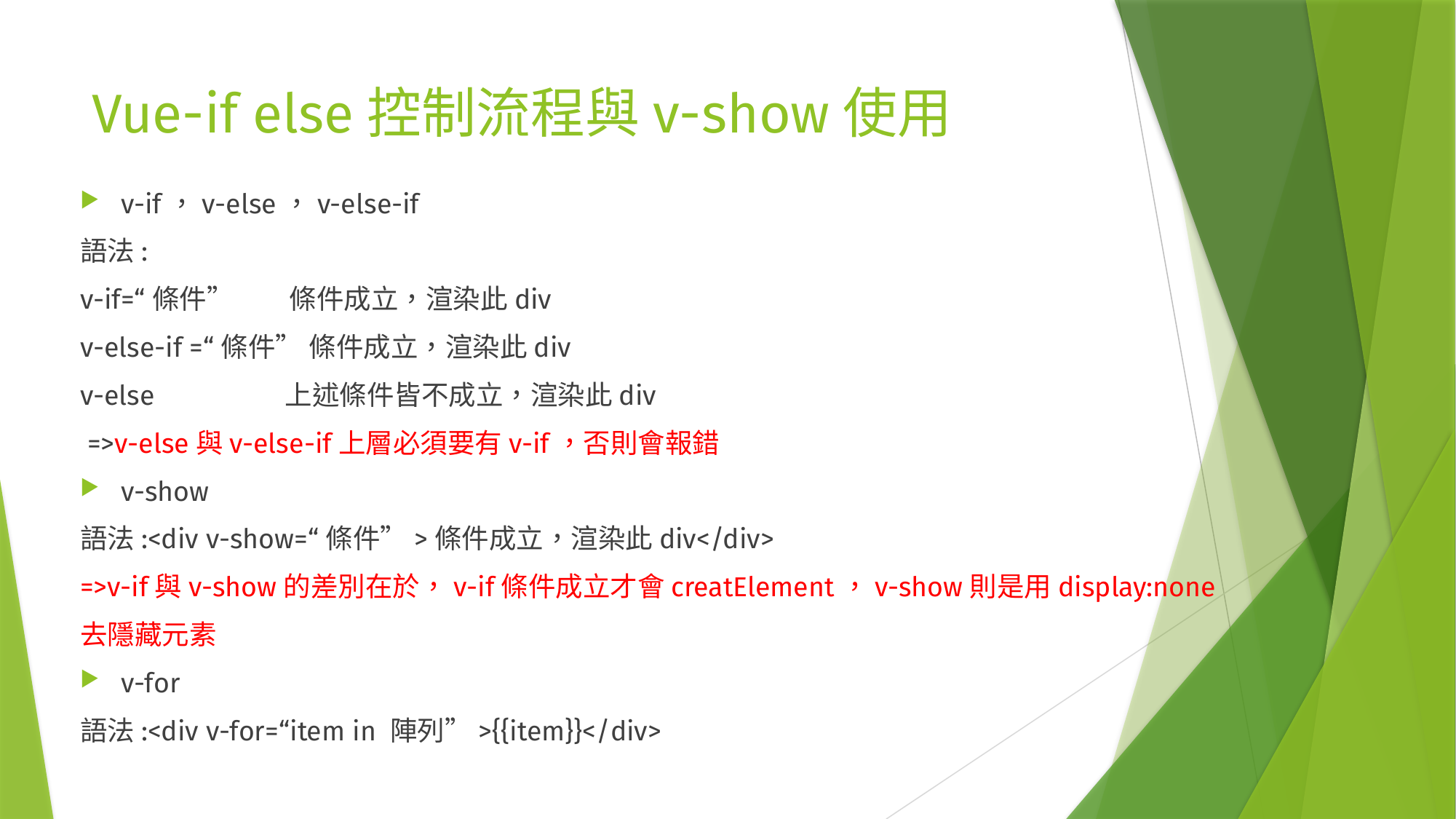

# Vue-if else控制流程與v-show使用
v-if，v-else，v-else-if
語法:
v-if=“條件”         條件成立，渲染此div
v-else-if =“條件” 條件成立，渲染此div
v-else                 上述條件皆不成立，渲染此div
 =>v-else與v-else-if上層必須要有v-if，否則會報錯
v-show
語法:<div v-show=“條件”>條件成立，渲染此div</div>
=>v-if與v-show的差別在於，v-if條件成立才會creatElement，v-show則是用display:none
去隱藏元素
v-for
語法:<div v-for=“item in 陣列”>{{item}}</div>